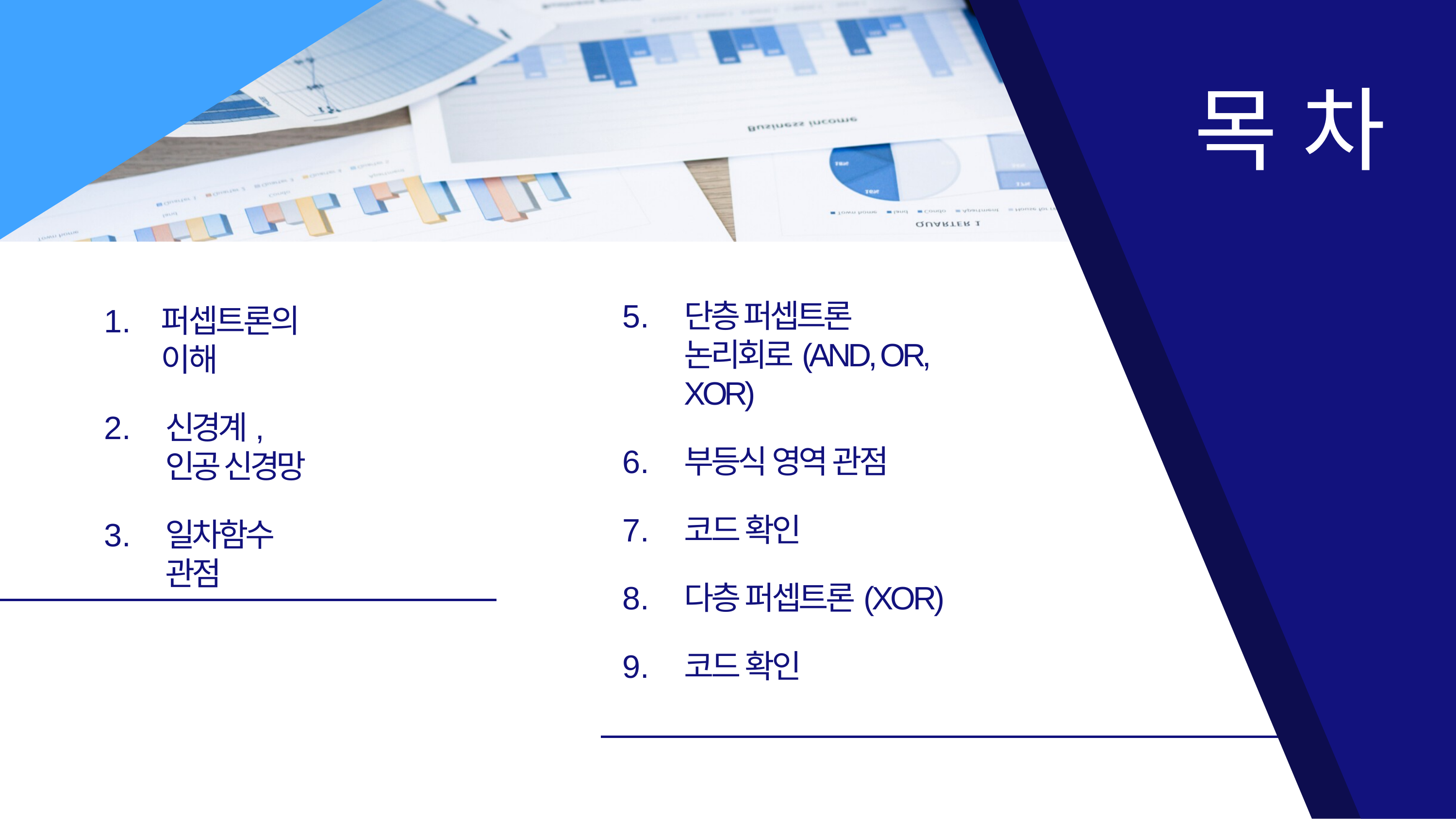

# 목차
단층 퍼셉트론 논리회로(AND, OR, XOR)
부등식 영역 관점
코드 확인
다층 퍼셉트론(XOR)
코드 확인
퍼셉트론의 이해
신경계, 인공 신경망
일차함수 관점